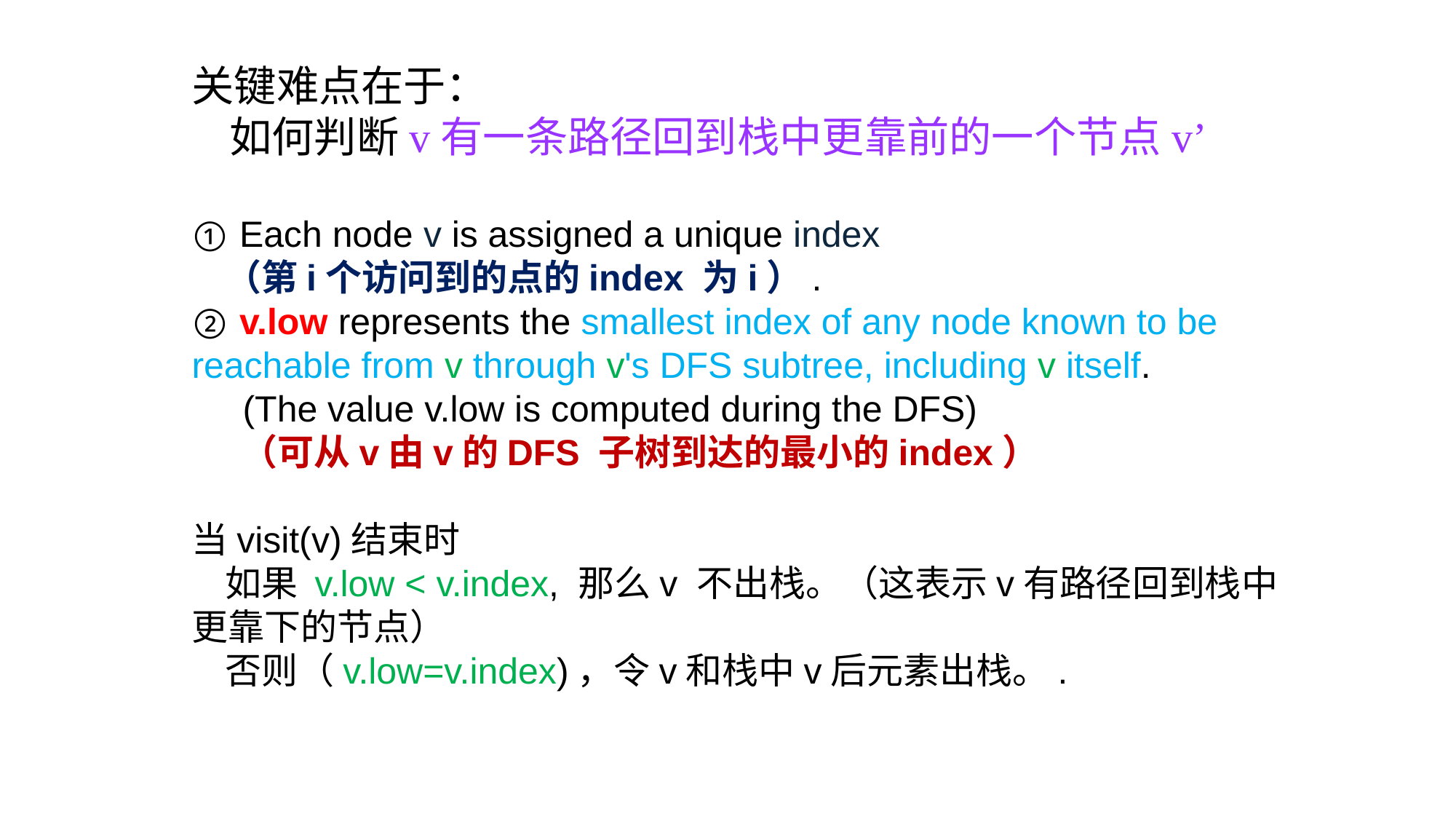

关键难点在于：
    如何判断v有一条路径回到栈中更靠前的一个节点v’
① Each node v is assigned a unique index
   （第i个访问到的点的index 为i）.
② v.low represents the smallest index of any node known to be reachable from v through v's DFS subtree, including v itself.
     (The value v.low is computed during the DFS)
    （可从v由v的DFS 子树到达的最小的index）

当visit(v)结束时
   如果 v.low < v.index, 那么v 不出栈。（这表示v有路径回到栈中更靠下的节点）
   否则（v.low=v.index)，令v和栈中v后元素出栈。.